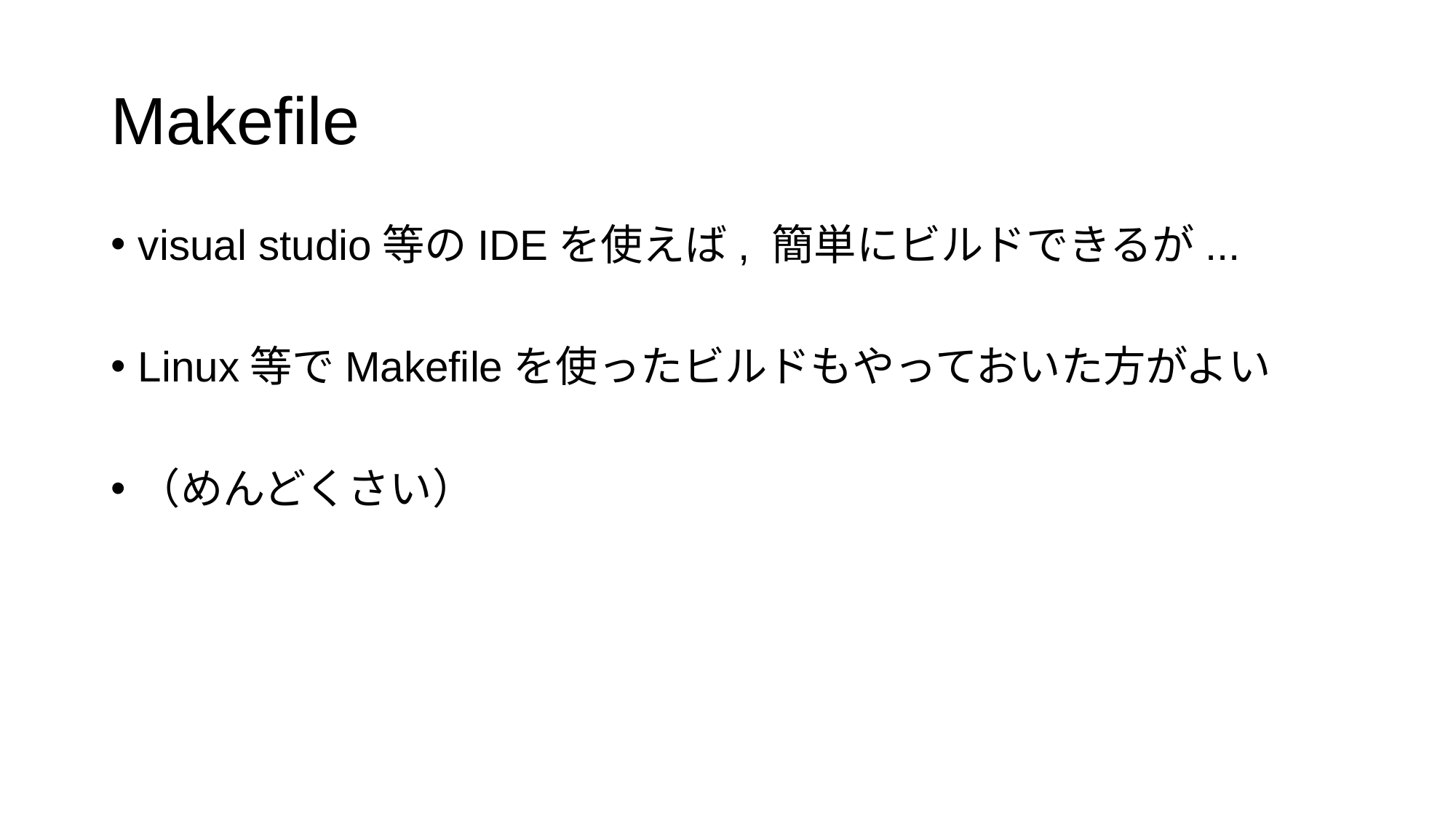

# Makefile
visual studio等のIDEを使えば, 簡単にビルドできるが...

Linux等でMakefileを使ったビルドもやっておいた方がよい

（めんどくさい）